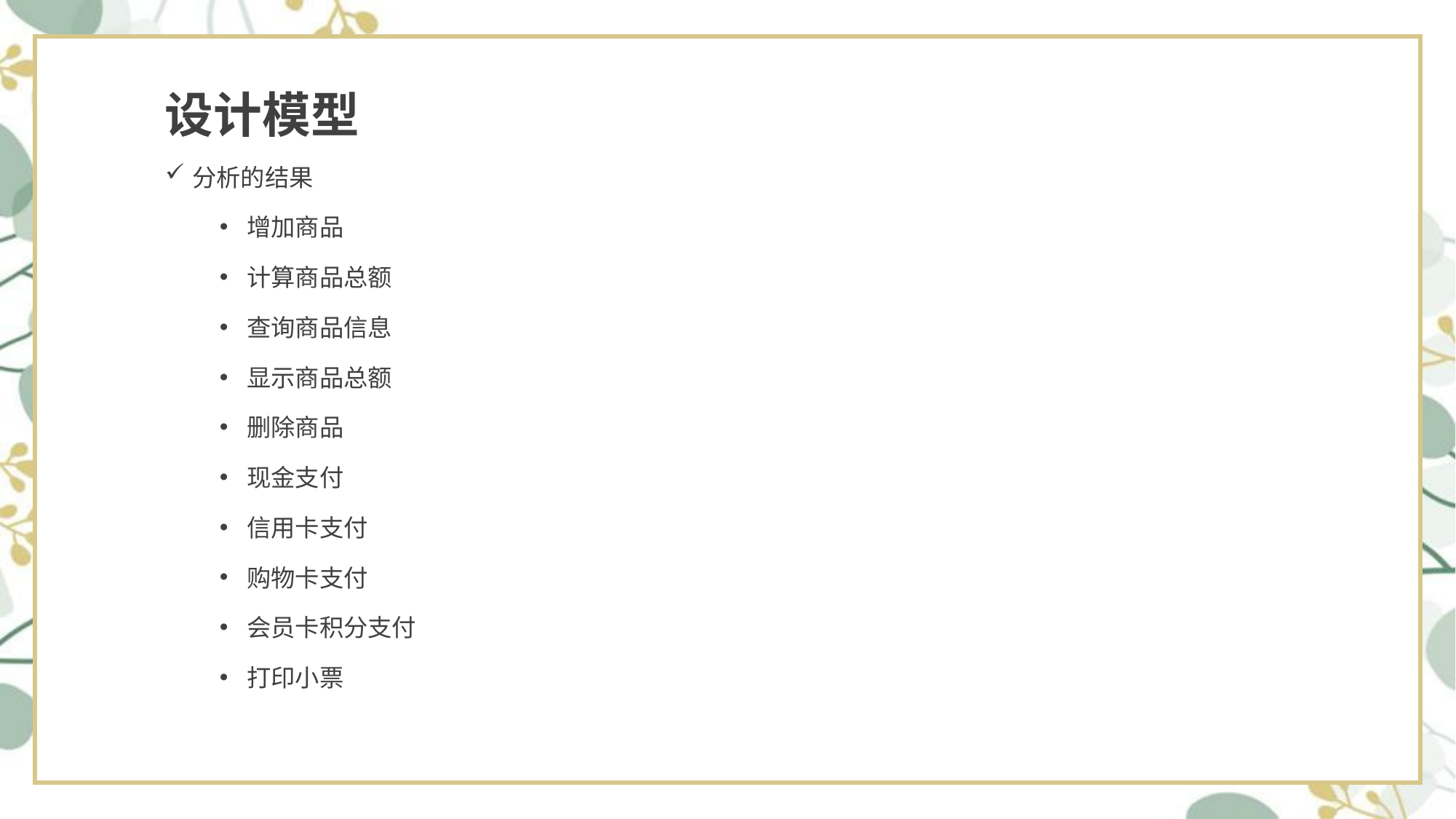

# 设计模型
分析的结果
增加商品
计算商品总额
查询商品信息
显示商品总额
删除商品
现金支付
信用卡支付
购物卡支付
会员卡积分支付
打印小票